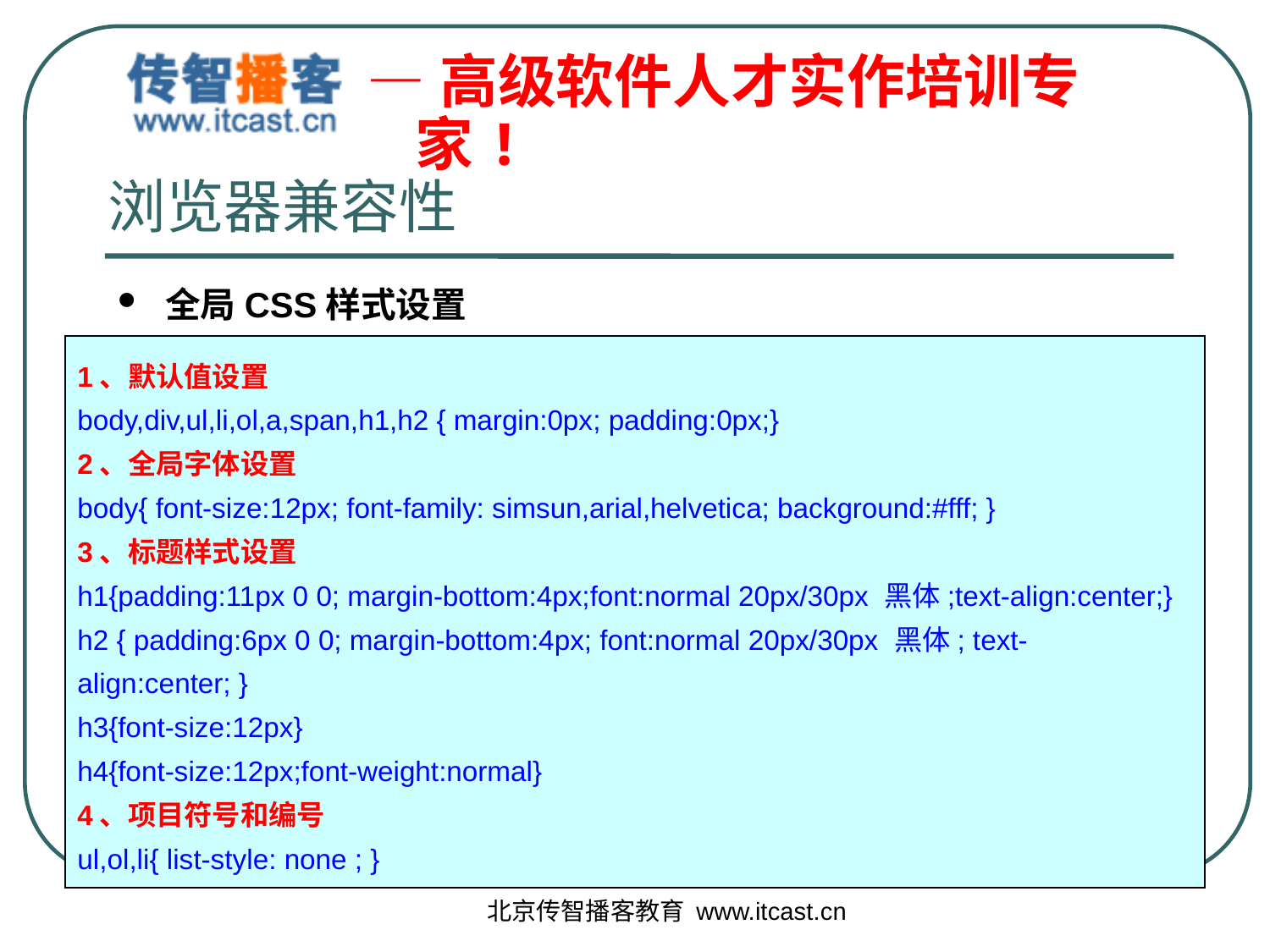

# 浏览器兼容性
全局CSS样式设置
1、默认值设置
body,div,ul,li,ol,a,span,h1,h2 { margin:0px; padding:0px;}
2、全局字体设置
body{ font-size:12px; font-family: simsun,arial,helvetica; background:#fff; }
3、标题样式设置
h1{padding:11px 0 0; margin-bottom:4px;font:normal 20px/30px 黑体;text-align:center;}
h2 { padding:6px 0 0; margin-bottom:4px; font:normal 20px/30px 黑体; text-align:center; }
h3{font-size:12px}
h4{font-size:12px;font-weight:normal}
4、项目符号和编号
ul,ol,li{ list-style: none ; }